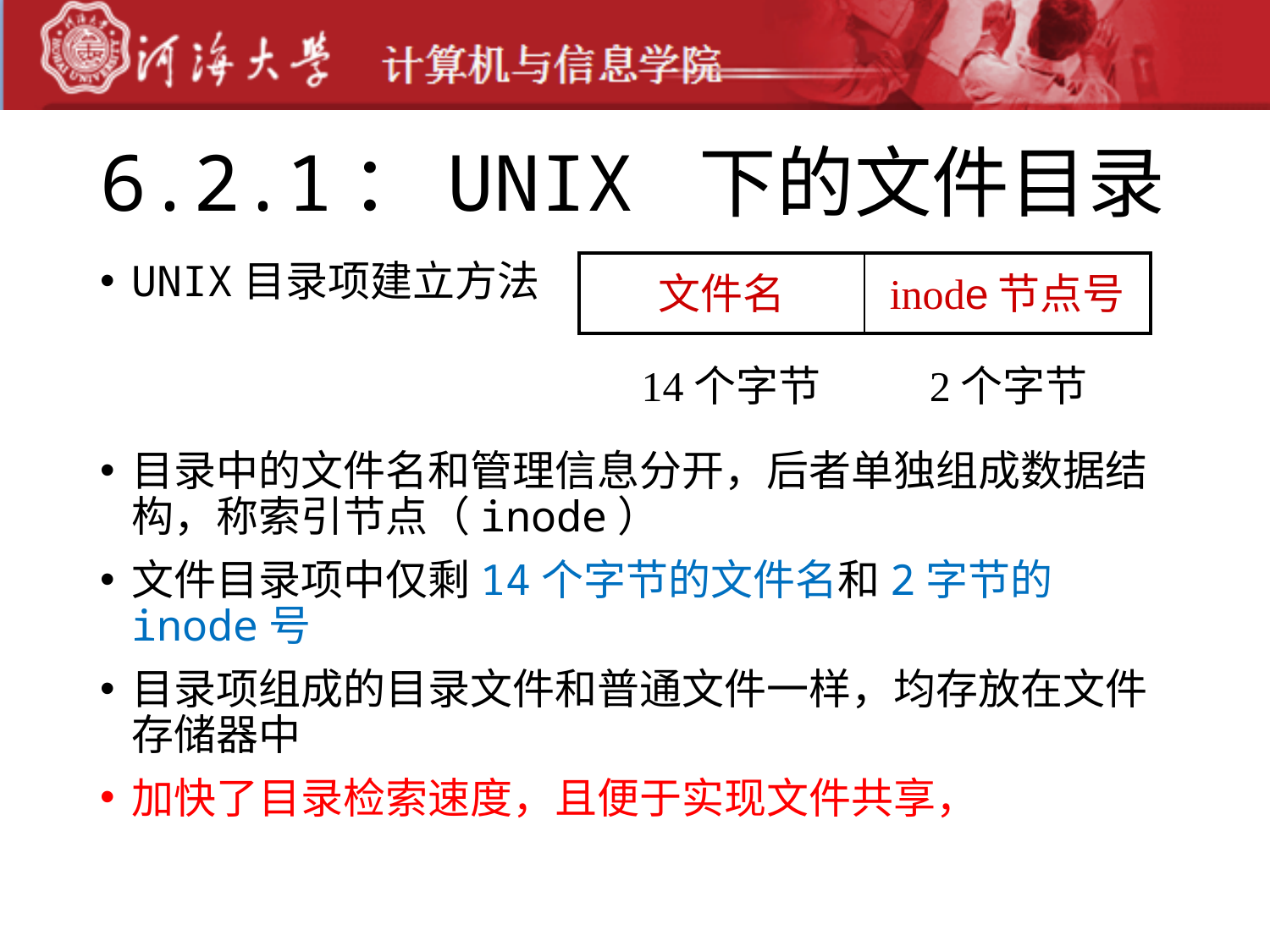

# 6.2.1：UNIX 下的文件目录
UNIX目录项建立方法

目录中的文件名和管理信息分开，后者单独组成数据结构，称索引节点（inode）
文件目录项中仅剩14个字节的文件名和2字节的inode号
目录项组成的目录文件和普通文件一样，均存放在文件存储器中
加快了目录检索速度，且便于实现文件共享，

| 文件名 | inode节点号 |
| --- | --- |
14个字节
2个字节